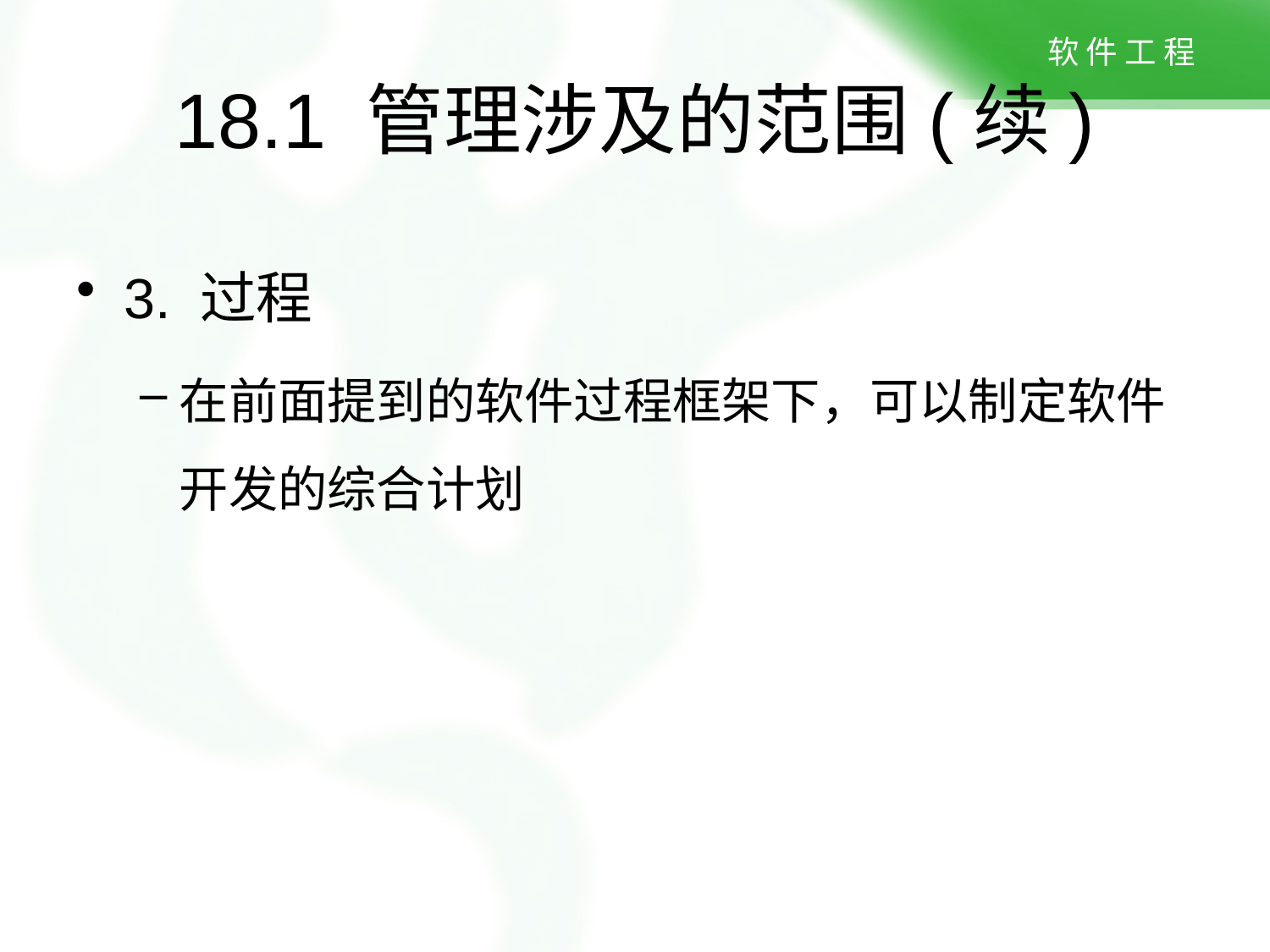

# 18.1 管理涉及的范围(续)
3. 过程
在前面提到的软件过程框架下，可以制定软件开发的综合计划